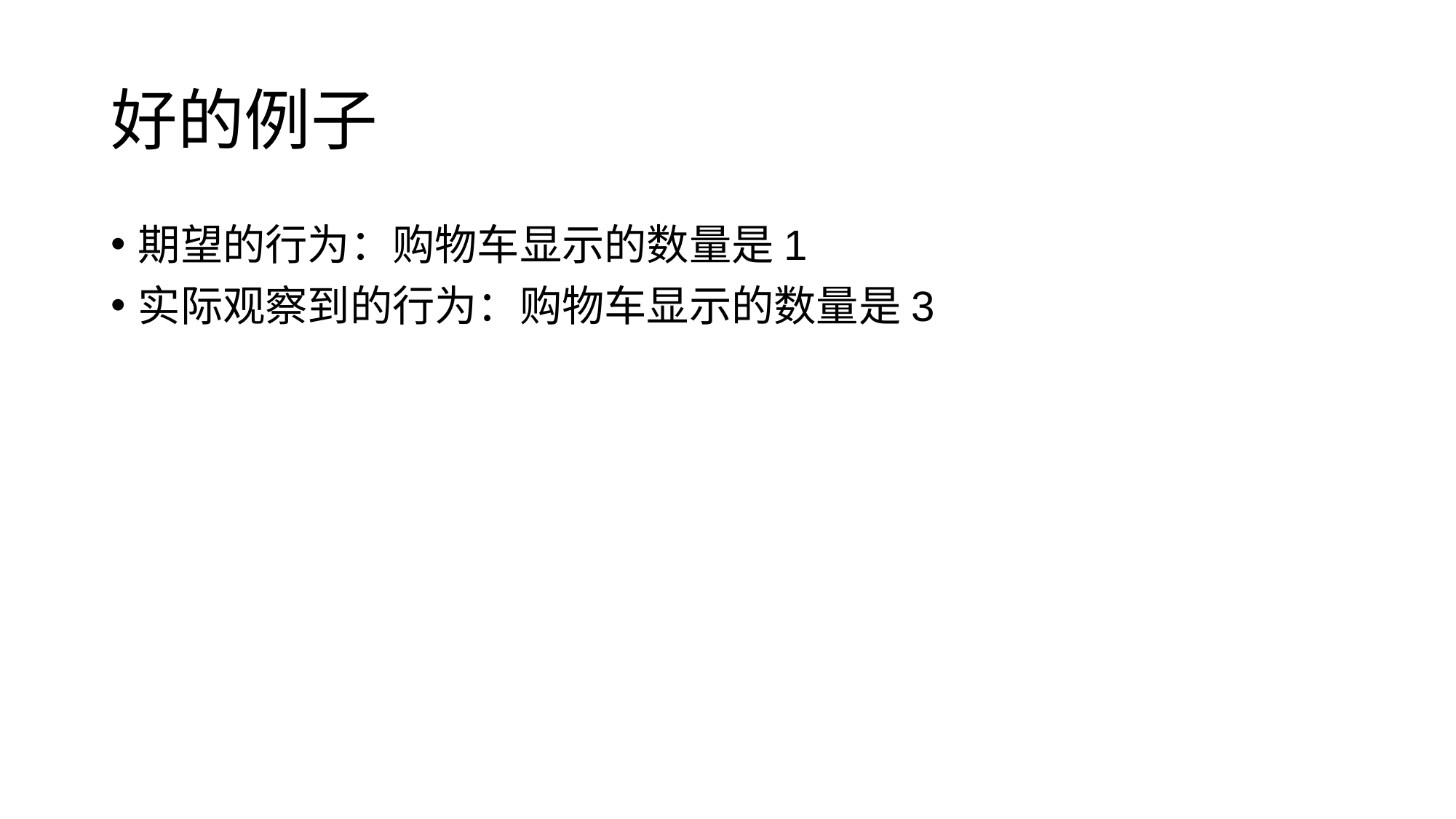

# 好的例子
期望的行为：购物车显示的数量是1
实际观察到的行为：购物车显示的数量是3